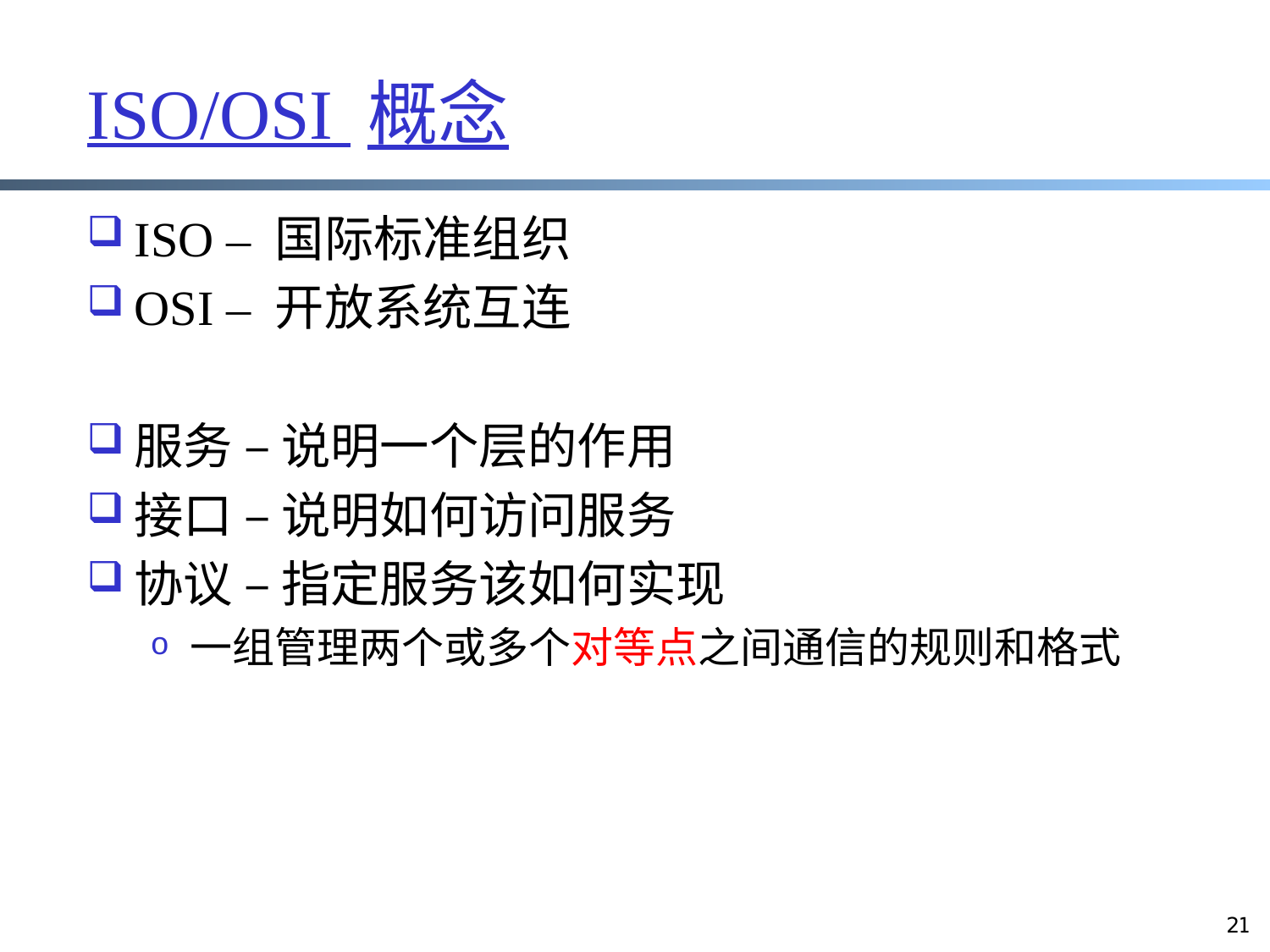

ISO/OSI 概念
ISO – 国际标准组织
OSI – 开放系统互连

服务 – 说明一个层的作用
接口 – 说明如何访问服务
协议 – 指定服务该如何实现
一组管理两个或多个对等点之间通信的规则和格式
21